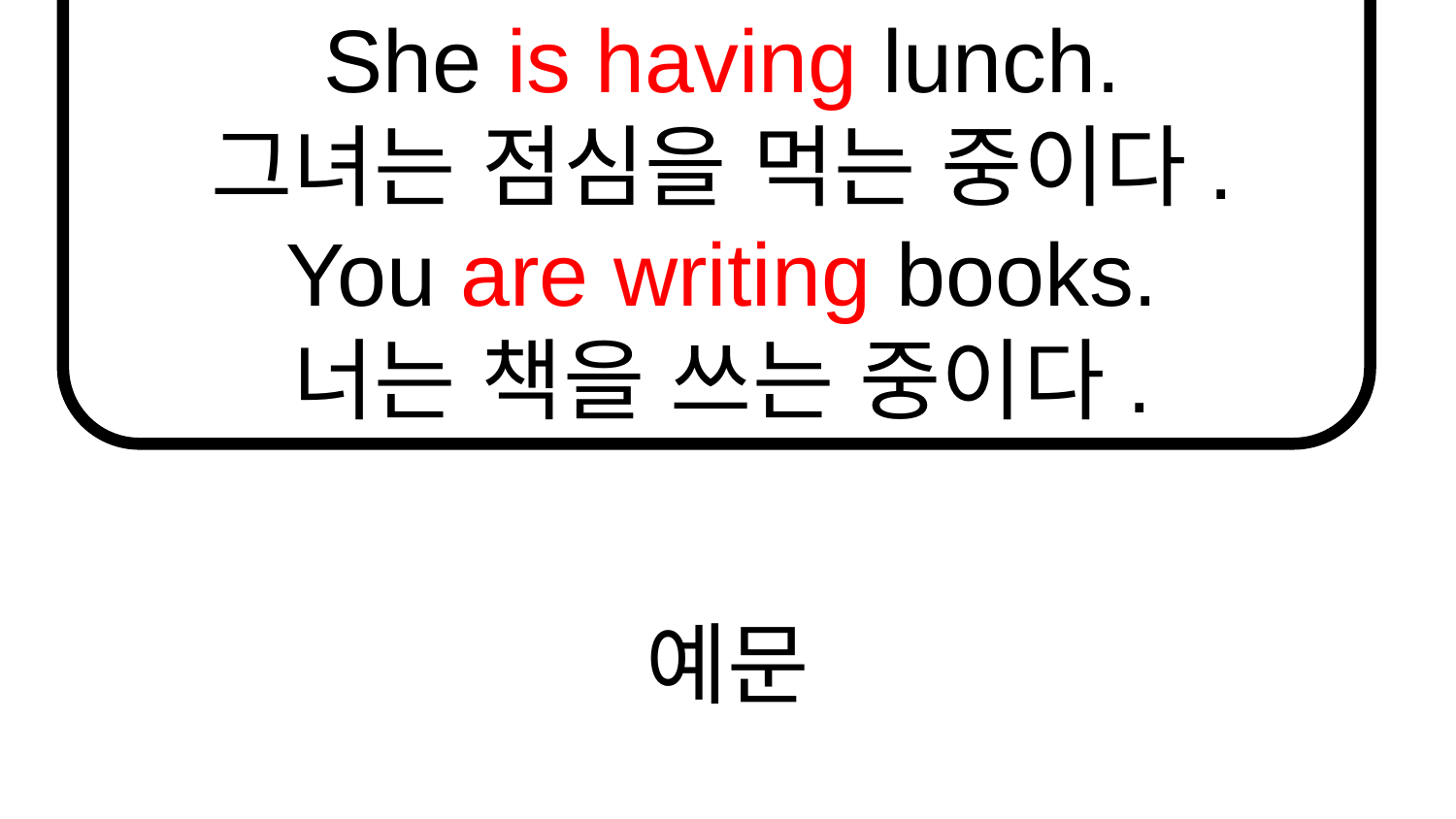

She is having lunch.
그녀는 점심을 먹는 중이다.
You are writing books.
너는 책을 쓰는 중이다.
# 예문